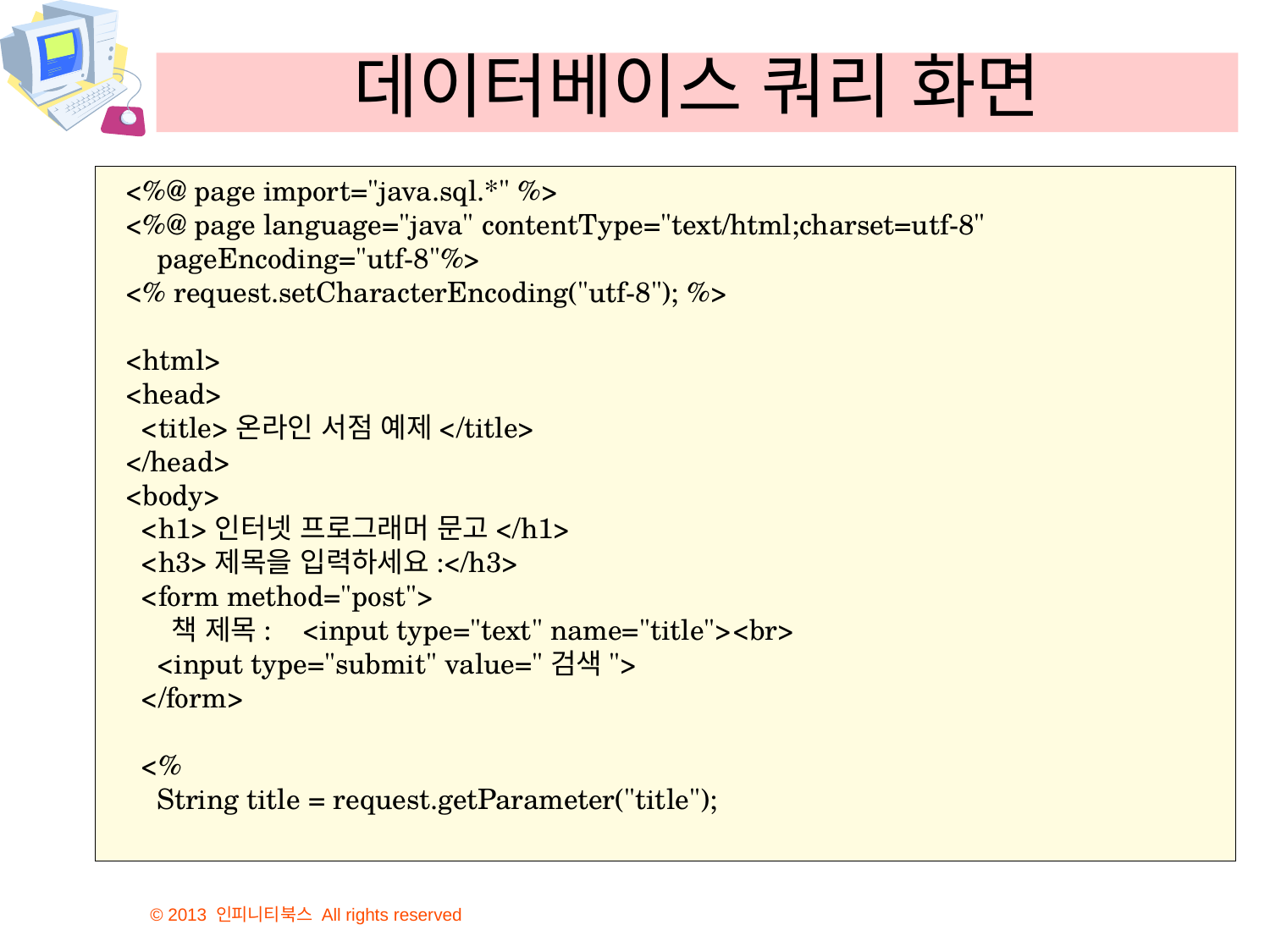

# 데이터베이스 쿼리 화면
<%@ page import="java.sql.*" %>
<%@ page language="java" contentType="text/html;charset=utf-8"
    pageEncoding="utf-8"%>
<% request.setCharacterEncoding("utf-8"); %>

<html>
<head>
  <title>온라인 서점 예제</title>
</head>
<body>
  <h1>인터넷 프로그래머 문고</h1>
  <h3>제목을 입력하세요:</h3>
  <form method="post">
     책 제목:    <input type="text" name="title"><br>
    <input type="submit" value="검색">
  </form>

  <%
    String title = request.getParameter("title");